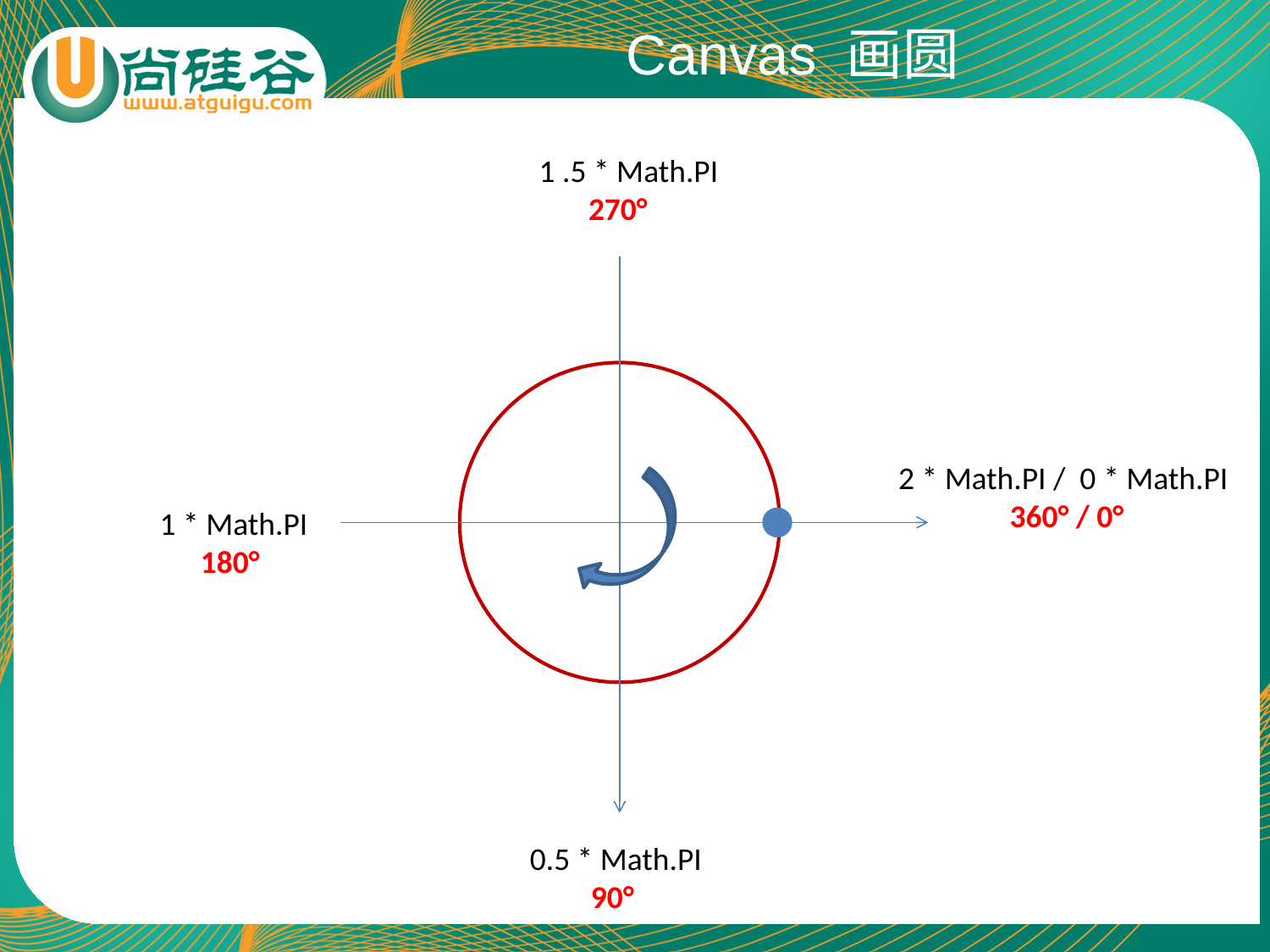

# Canvas 画圆
1 .5 * Math.PI
270°

2 * Math.PI /  0 * Math.PI
360° / 0°

1 * Math.PI
180°

0.5 * Math.PI
90°